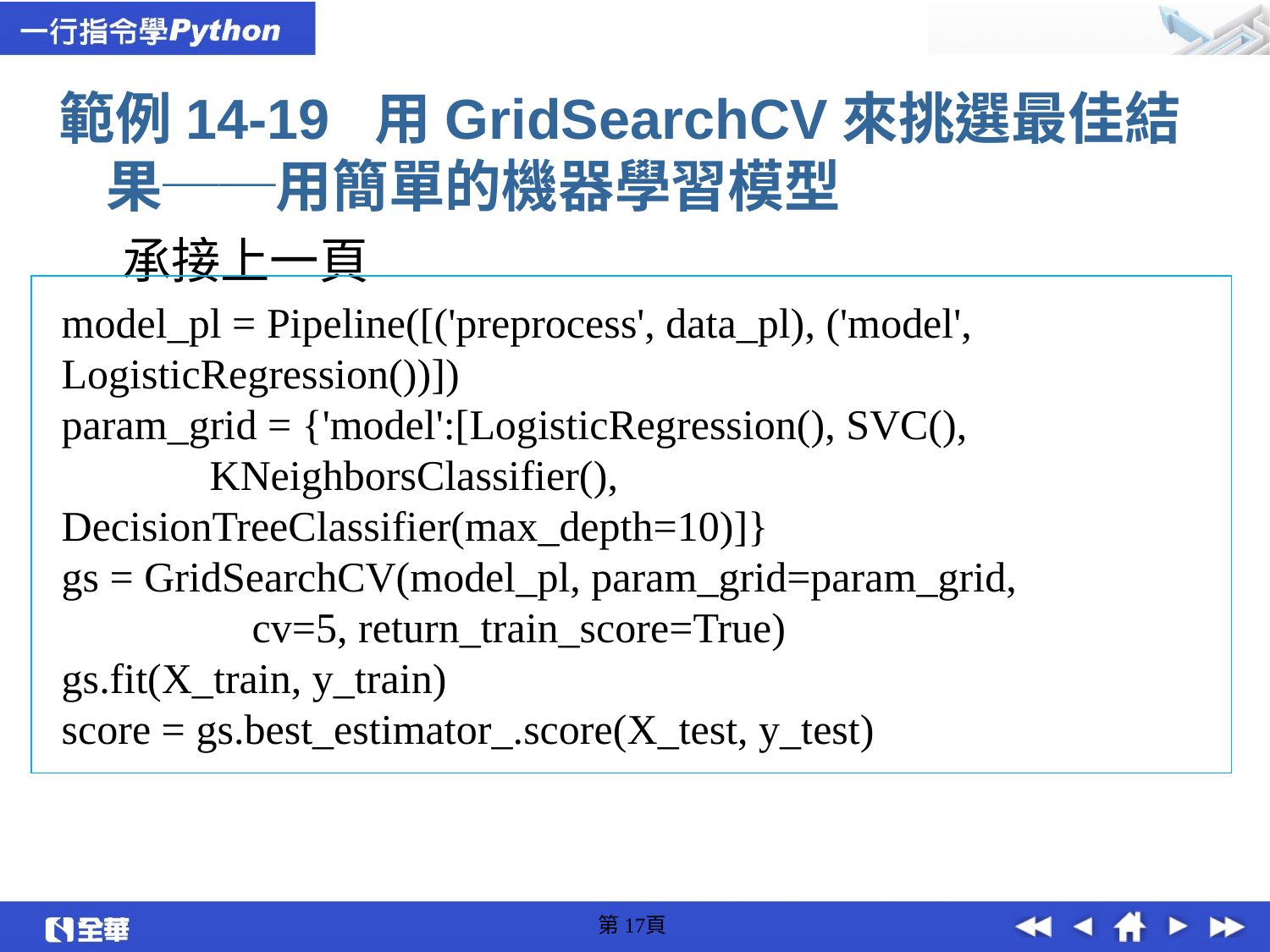

範例14-19  用GridSearchCV來挑選最佳結果──用簡單的機器學習模型
承接上一頁
model_pl = Pipeline([('preprocess', data_pl), ('model', LogisticRegression())])
param_grid = {'model':[LogisticRegression(), SVC(),
              KNeighborsClassifier(), DecisionTreeClassifier(max_depth=10)]}
gs = GridSearchCV(model_pl, param_grid=param_grid,
                  cv=5, return_train_score=True)
gs.fit(X_train, y_train)
score = gs.best_estimator_.score(X_test, y_test)